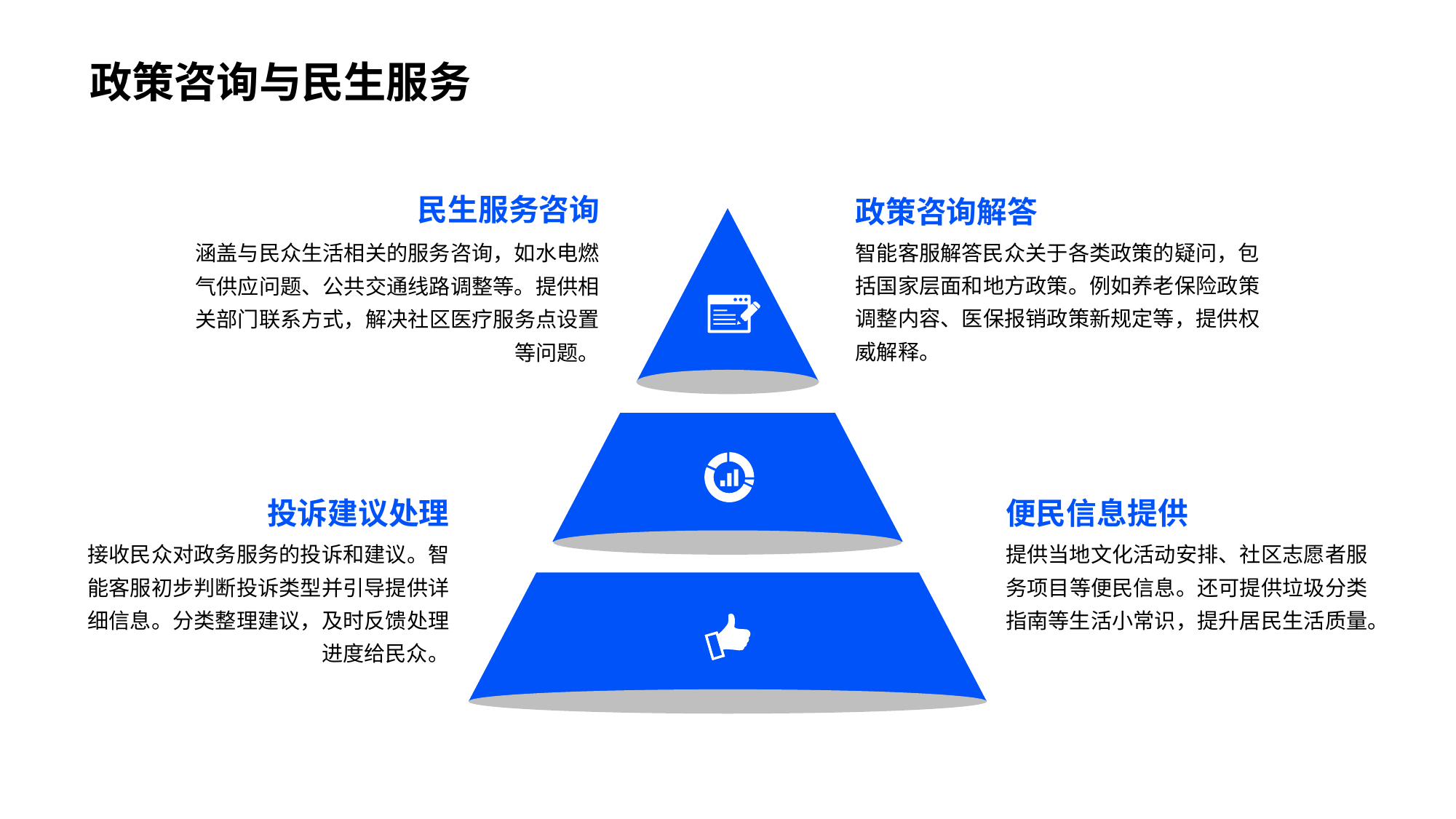

政策咨询与民生服务
民生服务咨询
涵盖与民众生活相关的服务咨询，如水电燃气供应问题、公共交通线路调整等。提供相关部门联系方式，解决社区医疗服务点设置等问题。
政策咨询解答
智能客服解答民众关于各类政策的疑问，包括国家层面和地方政策。例如养老保险政策调整内容、医保报销政策新规定等，提供权威解释。
便民信息提供
提供当地文化活动安排、社区志愿者服务项目等便民信息。还可提供垃圾分类指南等生活小常识，提升居民生活质量。
投诉建议处理
接收民众对政务服务的投诉和建议。智能客服初步判断投诉类型并引导提供详细信息。分类整理建议，及时反馈处理进度给民众。